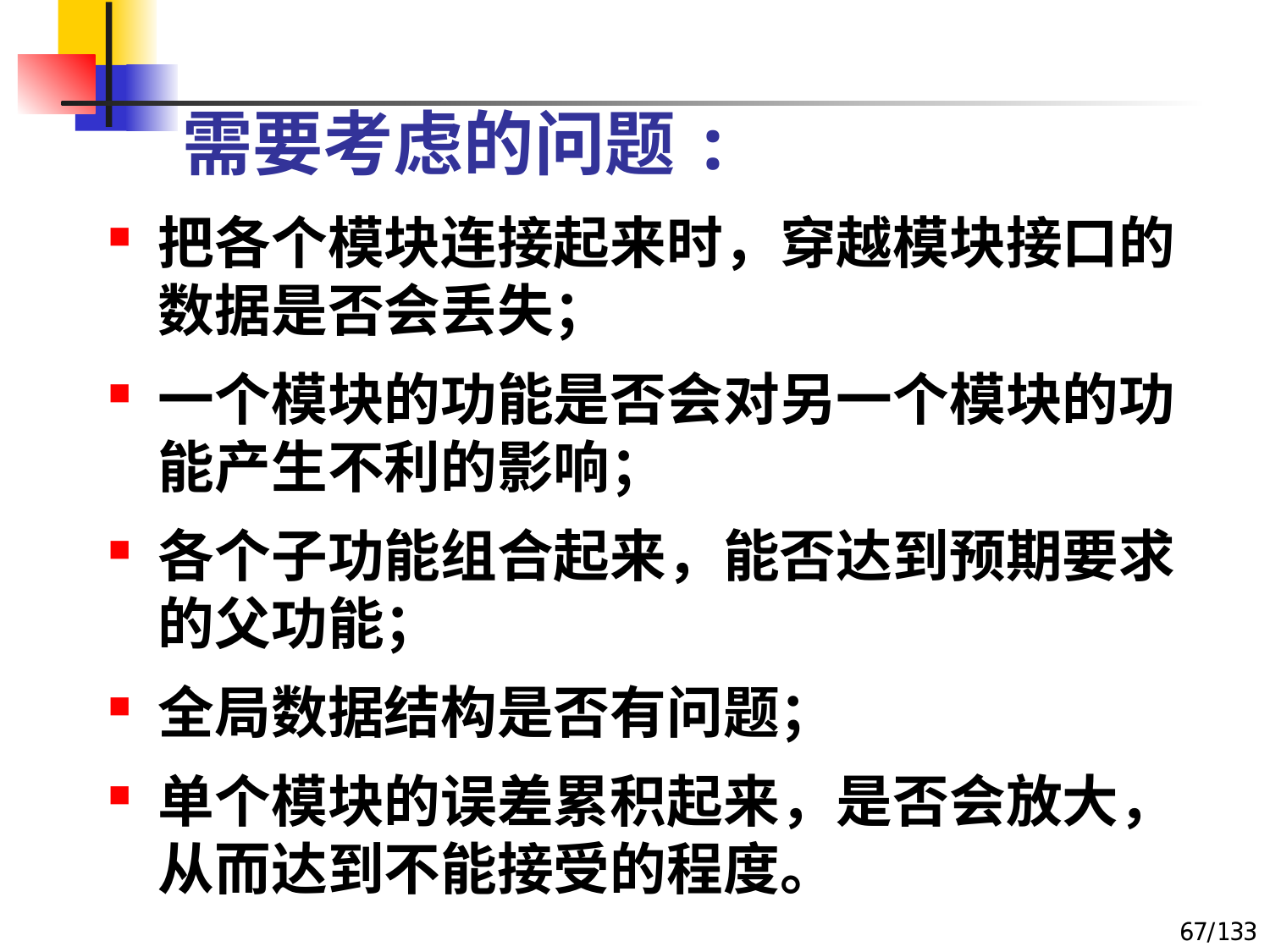

# 需要考虑的问题:
把各个模块连接起来时，穿越模块接口的数据是否会丢失；
一个模块的功能是否会对另一个模块的功能产生不利的影响；
各个子功能组合起来，能否达到预期要求的父功能；
全局数据结构是否有问题；
单个模块的误差累积起来，是否会放大，从而达到不能接受的程度。

67/133